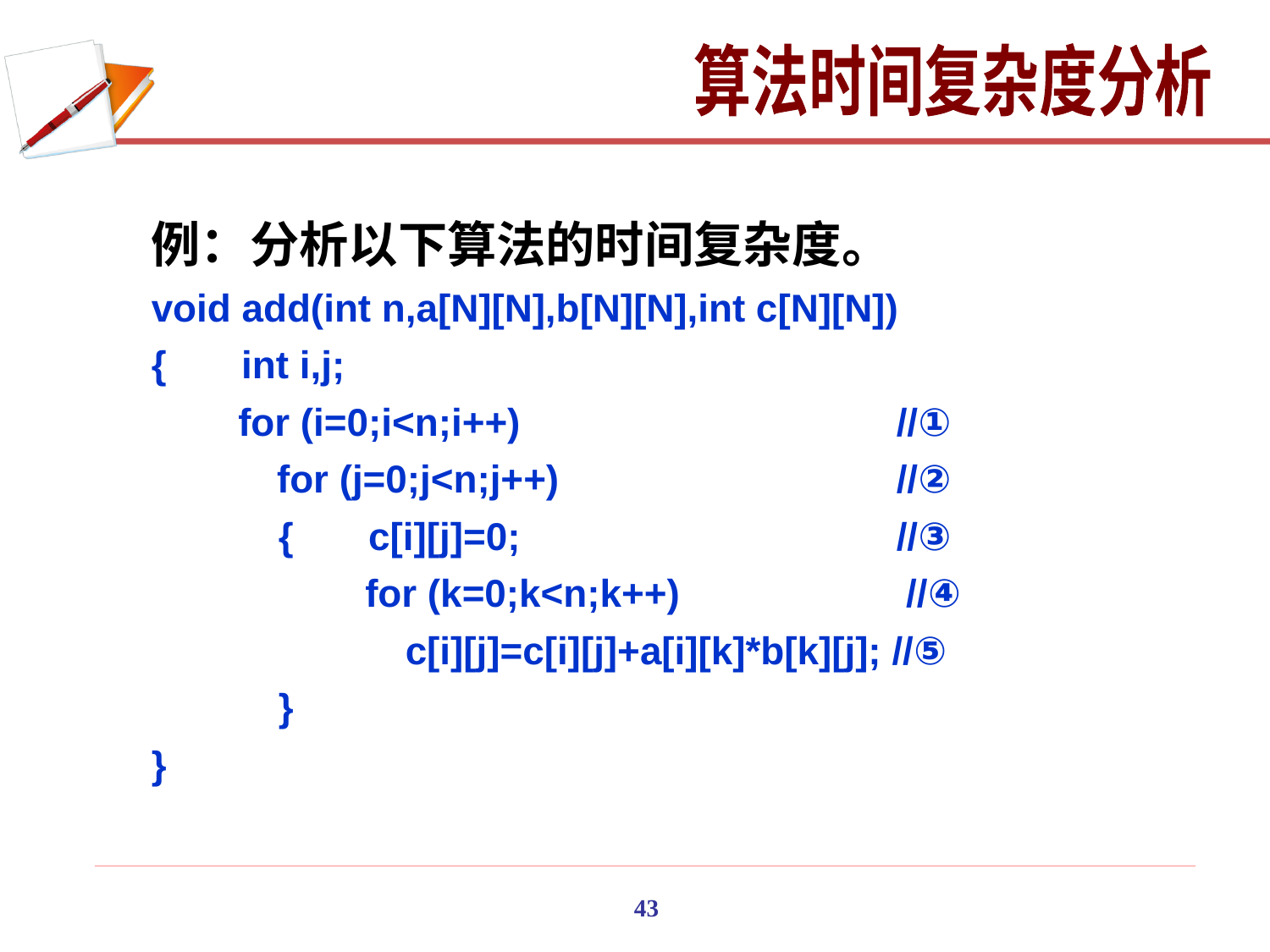

算法时间复杂度分析
例：分析以下算法的时间复杂度。
void add(int n,a[N][N],b[N][N],int c[N][N])
{　  int i,j;
　　for (i=0;i<n;i++)		                      //①
　　　for (j=0;j<n;j++)	                      //②
	{　  c[i][j]=0;		                      //③
	　　for (k=0;k<n;k++)                     //④
		c[i][j]=c[i][j]+a[i][k]*b[k][j]; //⑤
	}
}